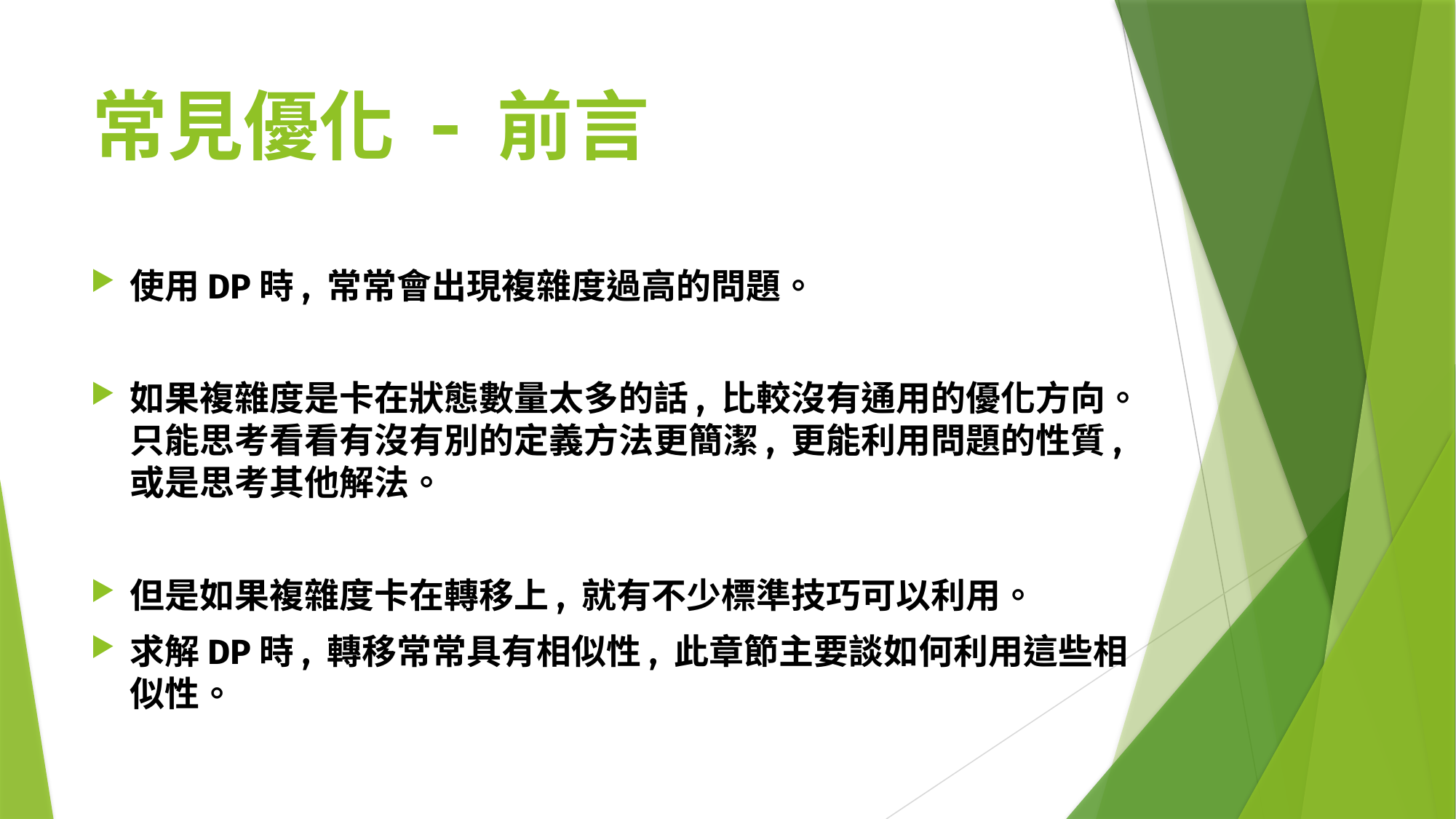

# 常見優化 - 前言
使用DP時, 常常會出現複雜度過高的問題。

如果複雜度是卡在狀態數量太多的話, 比較沒有通用的優化方向。只能思考看看有沒有別的定義方法更簡潔, 更能利用問題的性質, 或是思考其他解法。

但是如果複雜度卡在轉移上, 就有不少標準技巧可以利用。
求解DP時, 轉移常常具有相似性, 此章節主要談如何利用這些相似性。